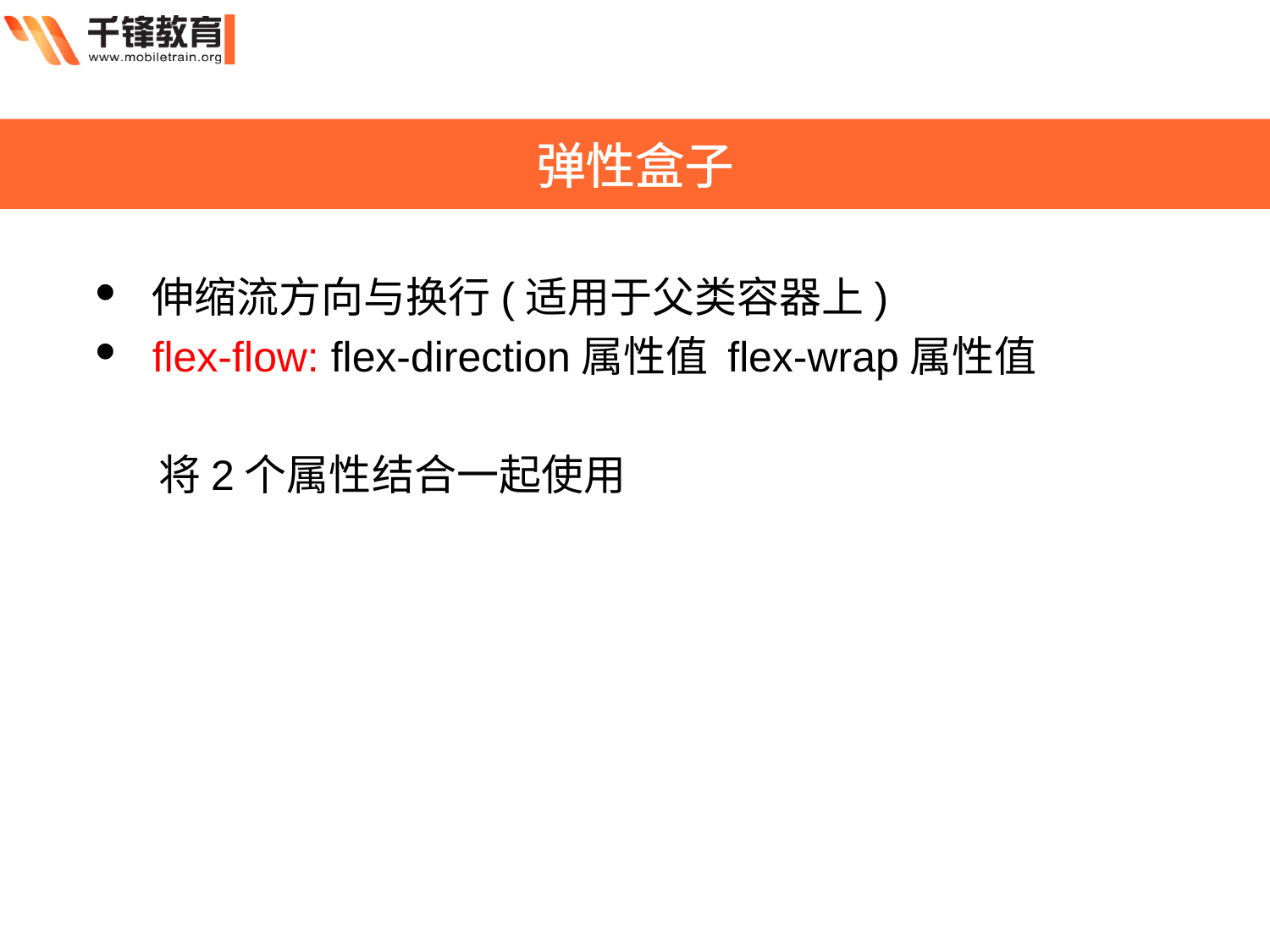

弹性盒子
伸缩流方向与换行(适用于父类容器上)
flex-flow: flex-direction属性值 flex-wrap属性值

将2个属性结合一起使用